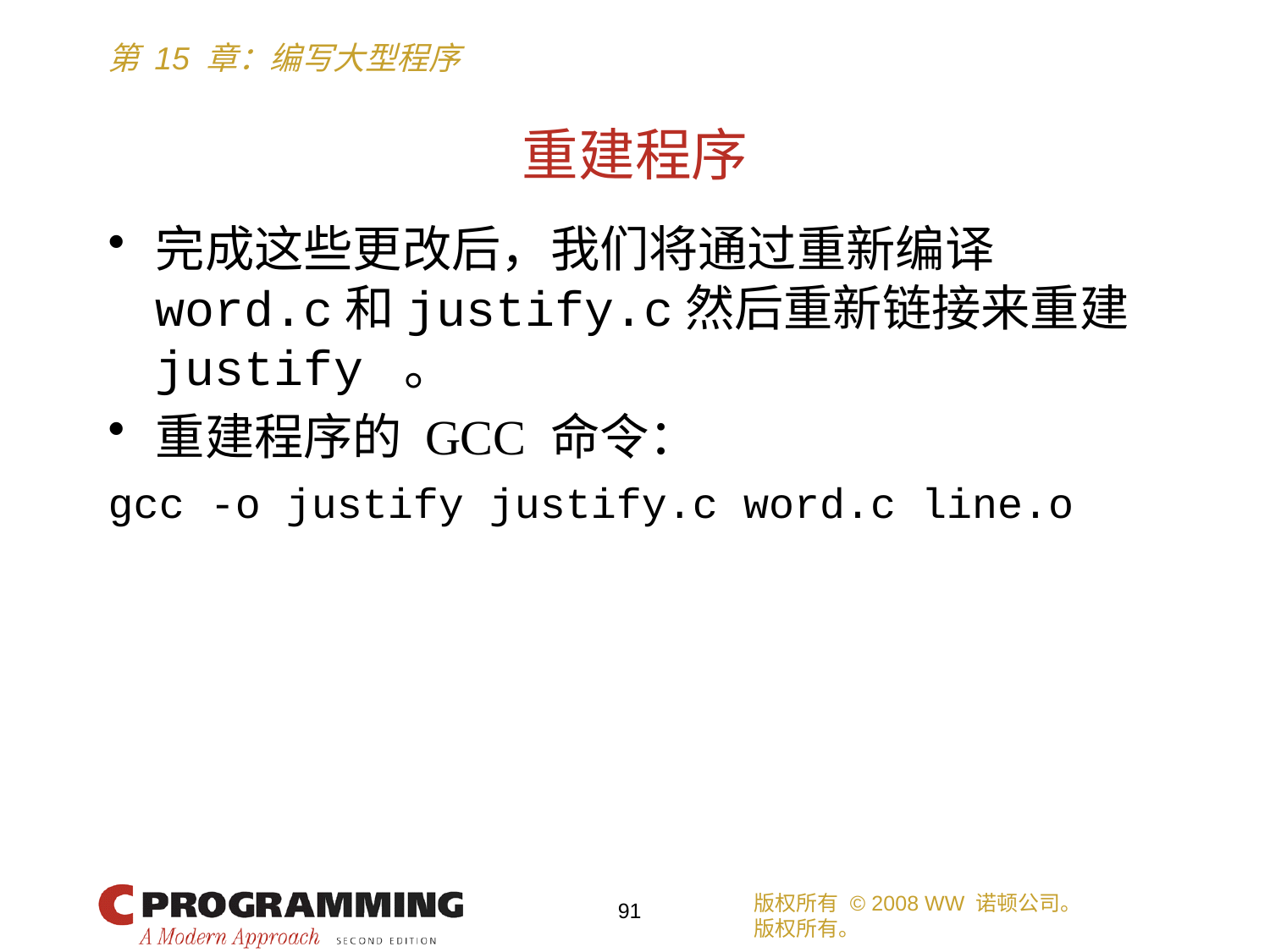

# 重建程序
完成这些更改后，我们将通过重新编译word.c和justify.c然后重新链接来重建justify 。
重建程序的 GCC 命令：
gcc -o justify justify.c word.c line.o
版权所有 © 2008 WW 诺顿公司。
版权所有。
91